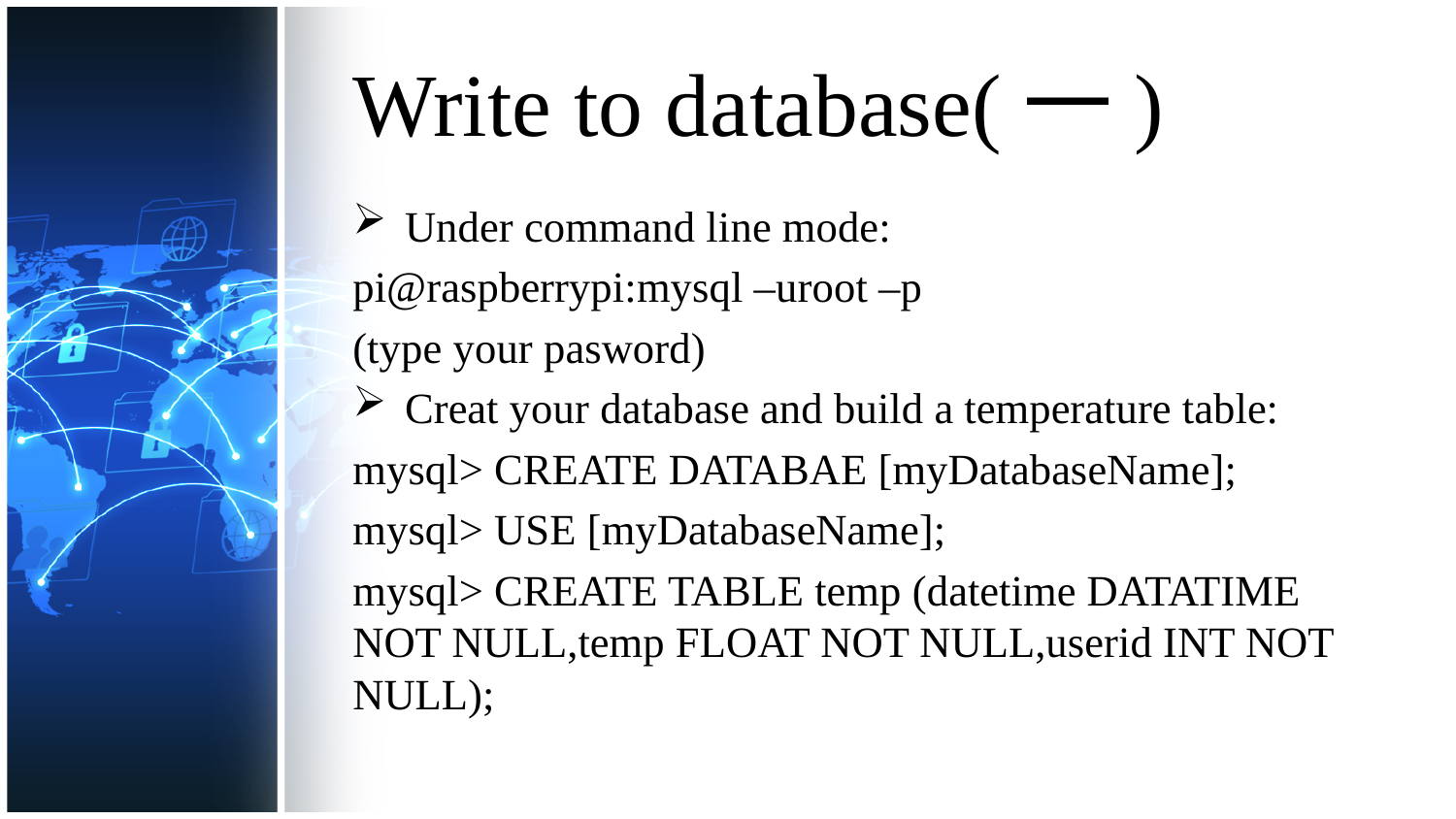

# Write to database(一)
Under command line mode:
pi@raspberrypi:mysql –uroot –p
(type your pasword)
Creat your database and build a temperature table:
mysql> CREATE DATABAE [myDatabaseName];
mysql> USE [myDatabaseName];
mysql> CREATE TABLE temp (datetime DATATIME NOT NULL,temp FLOAT NOT NULL,userid INT NOT NULL);